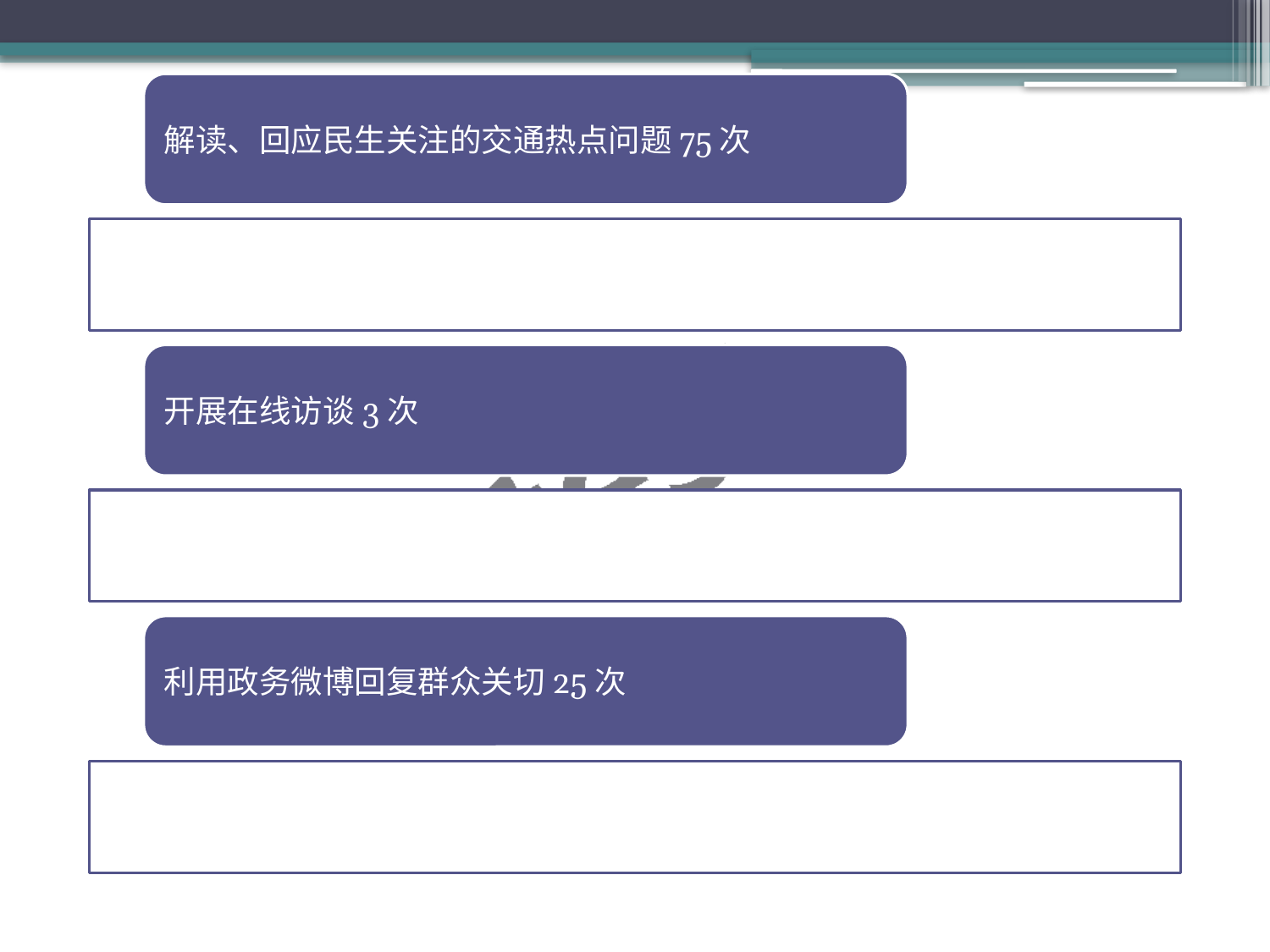

解读、回应民生关注的交通热点问题75次
开展在线访谈3次
利用政务微博回复群众关切25次